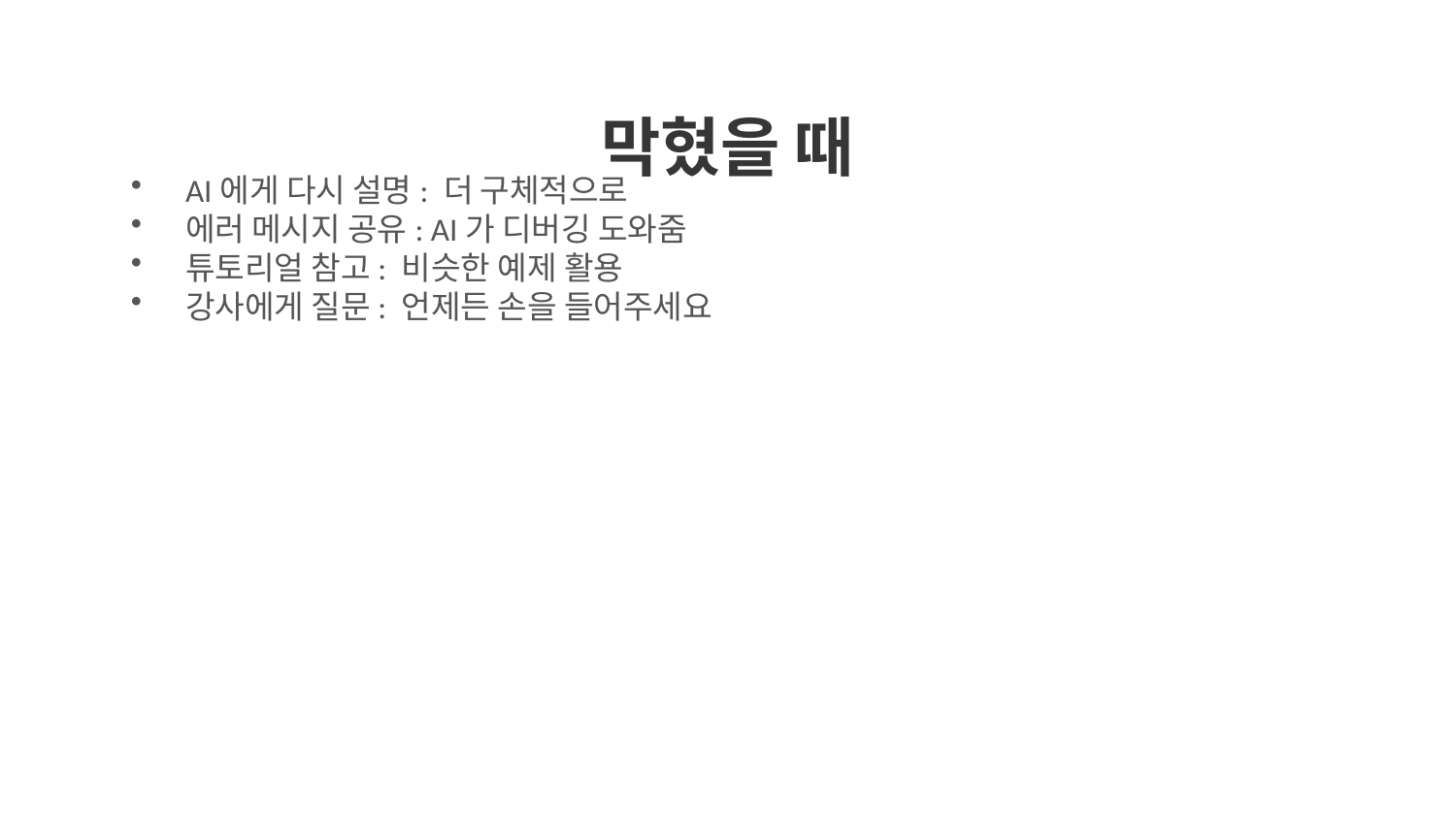

막혔을 때
AI에게 다시 설명: 더 구체적으로
에러 메시지 공유: AI가 디버깅 도와줌
튜토리얼 참고: 비슷한 예제 활용
강사에게 질문: 언제든 손을 들어주세요